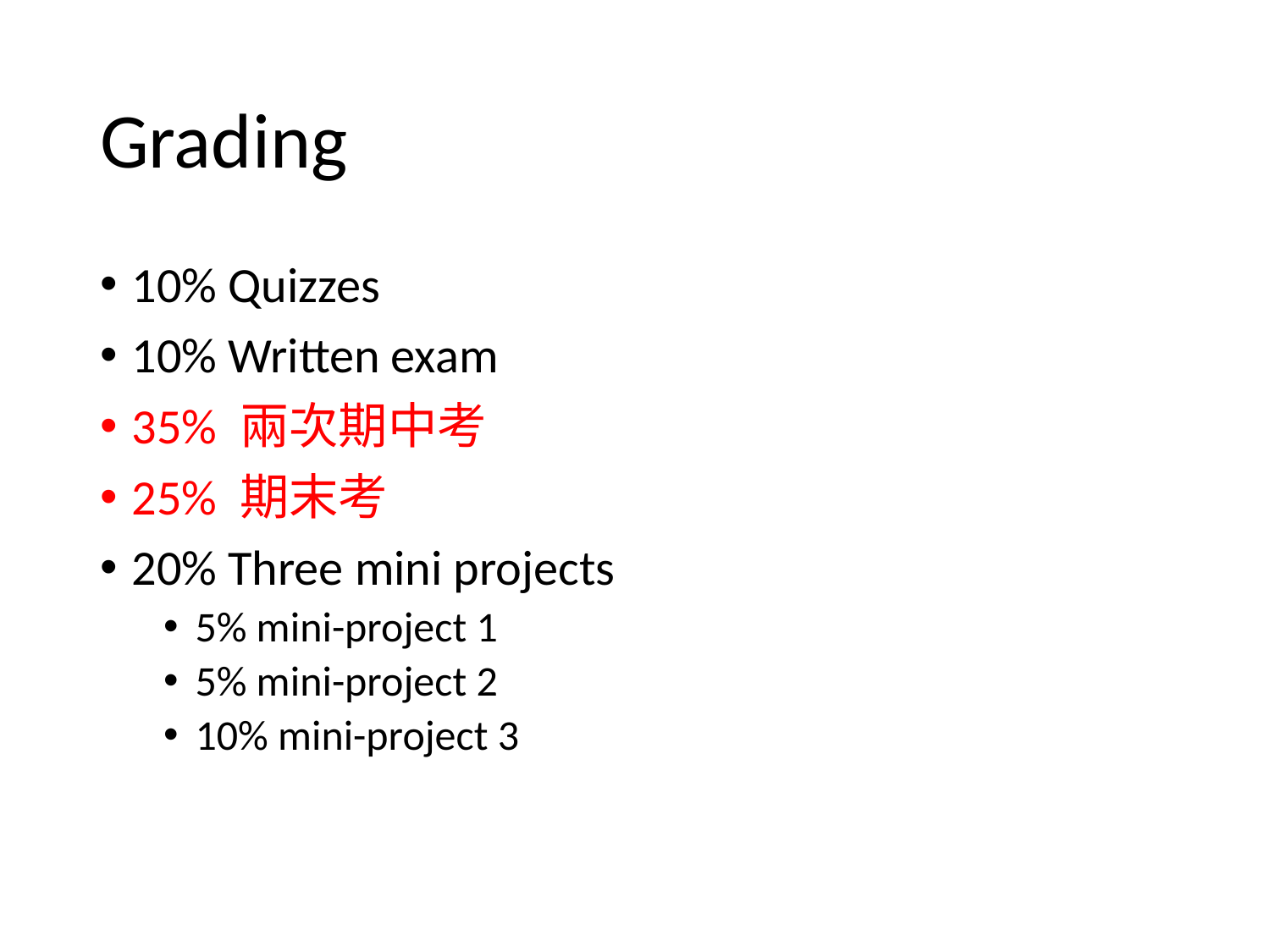

# Grading
10% Quizzes
10% Written exam
35% 兩次期中考
25% 期末考
20% Three mini projects
5% mini-project 1
5% mini-project 2
10% mini-project 3